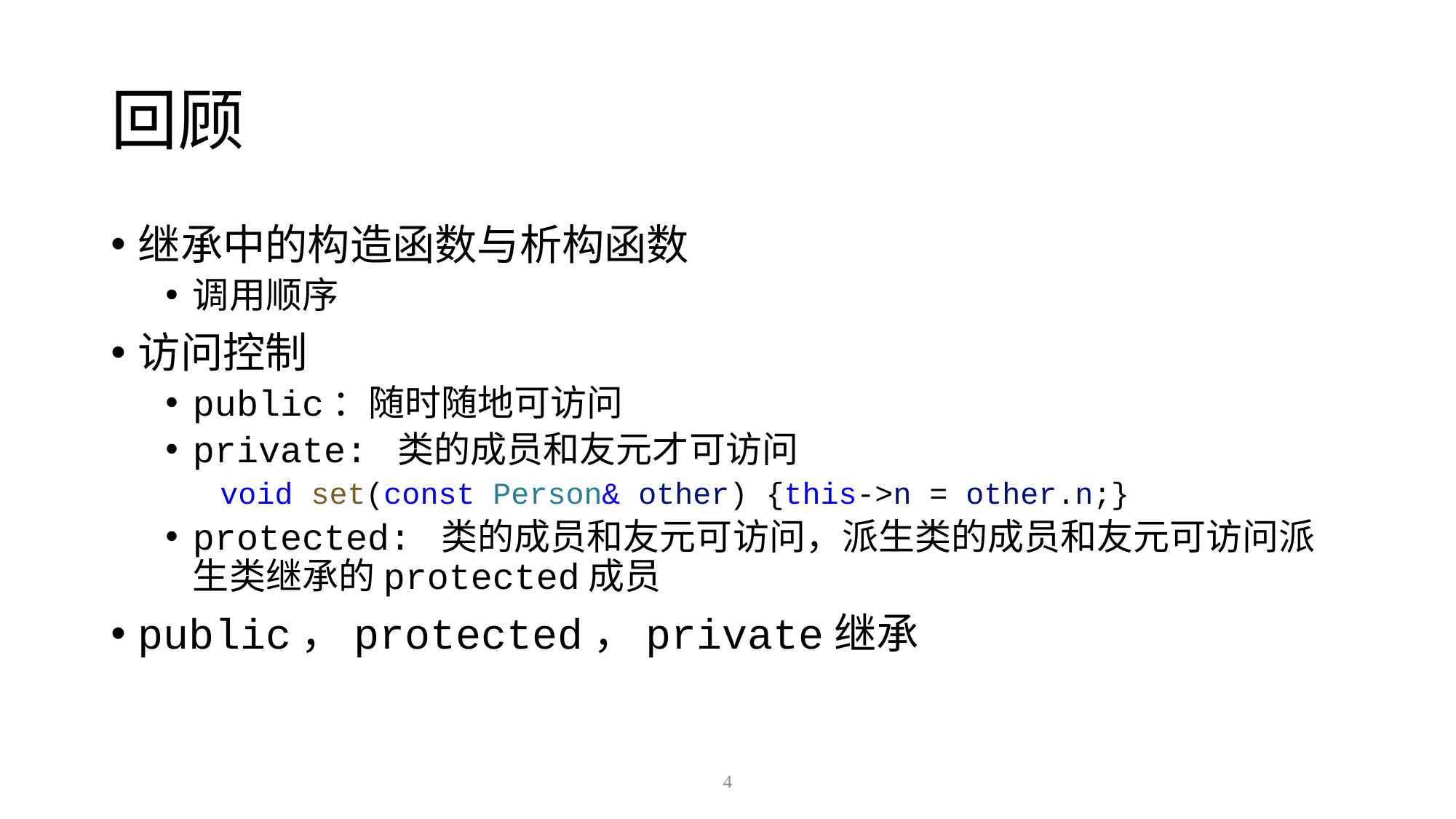

# 回顾
继承中的构造函数与析构函数
调用顺序
访问控制
public：随时随地可访问
private: 类的成员和友元才可访问
void set(const Person& other) {this->n = other.n;}
protected: 类的成员和友元可访问，派生类的成员和友元可访问派生类继承的protected成员
public，protected，private继承

4